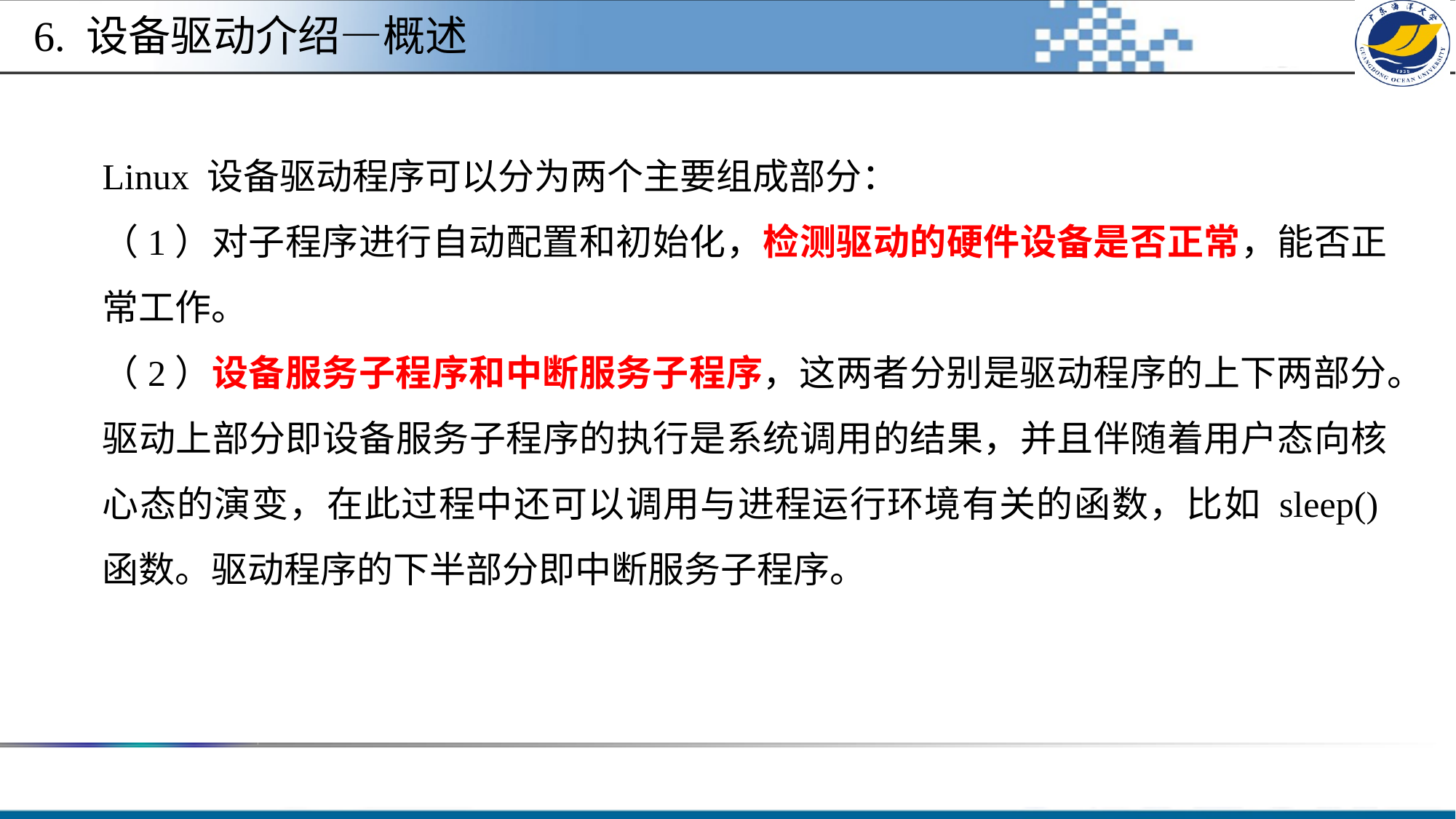

6. 设备驱动介绍—概述

Linux 设备驱动程序可以分为两个主要组成部分：
（1）对子程序进行自动配置和初始化，检测驱动的硬件设备是否正常，能否正常工作。
（2）设备服务子程序和中断服务子程序，这两者分别是驱动程序的上下两部分。驱动上部分即设备服务子程序的执行是系统调用的结果，并且伴随着用户态向核心态的演变，在此过程中还可以调用与进程运行环境有关的函数，比如 sleep()函数。驱动程序的下半部分即中断服务子程序。